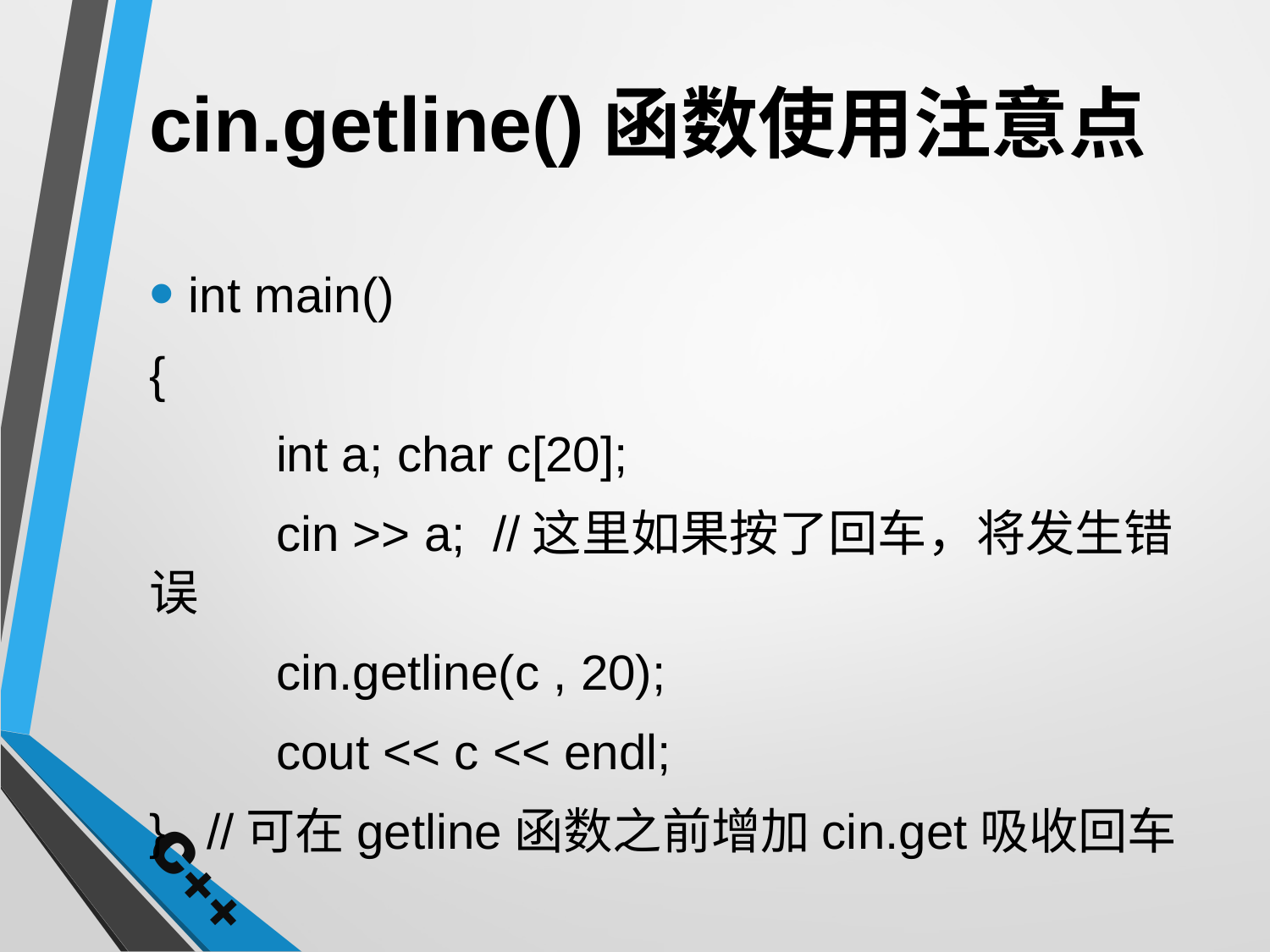

# cin.getline()函数使用注意点
int main()
{
	int a; char c[20];
	cin >> a;  //这里如果按了回车，将发生错误
	cin.getline(c , 20);
	cout << c << endl;
}   //可在getline函数之前增加cin.get吸收回车